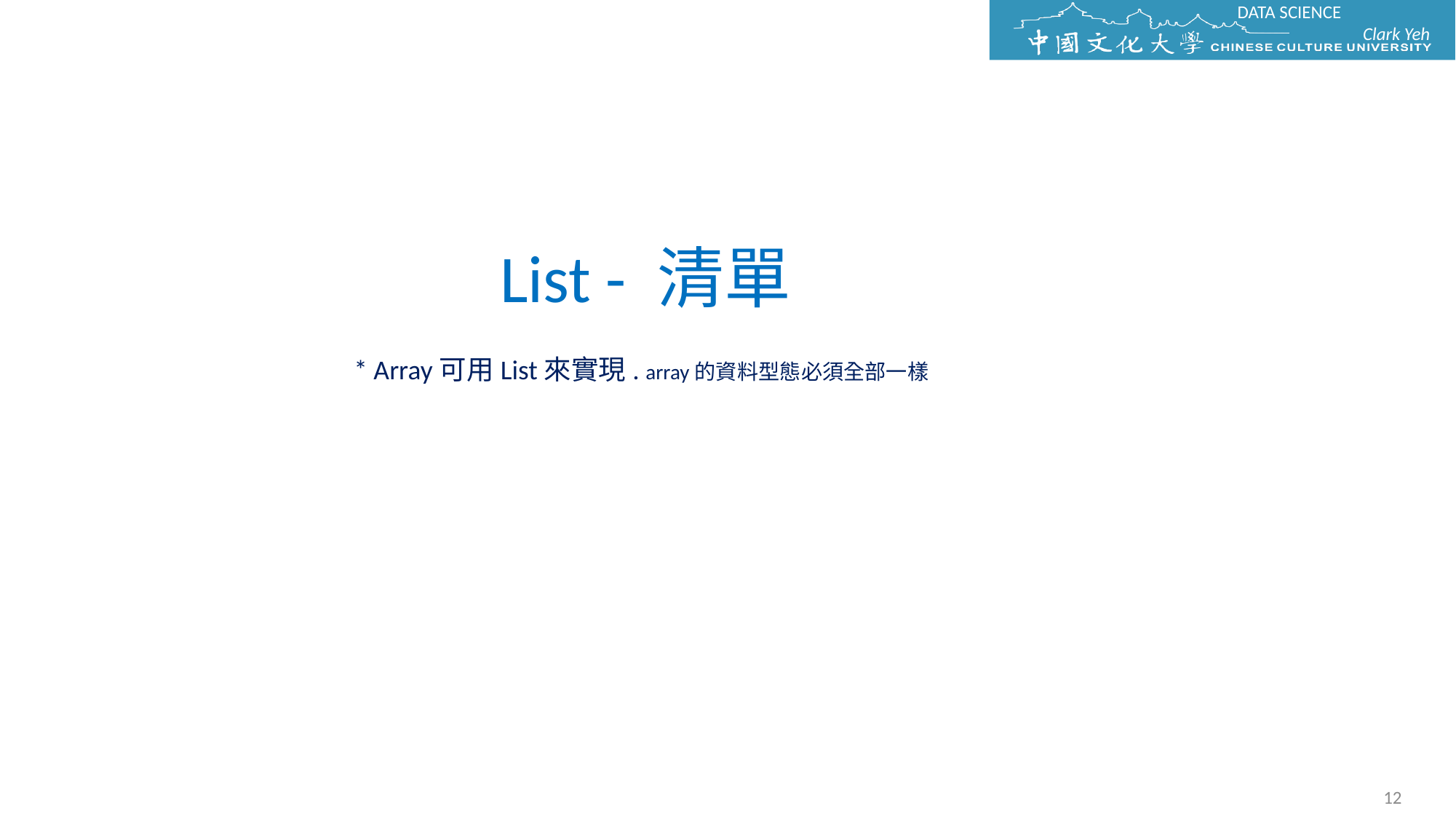

List - 清單
* Array可用List來實現. array的資料型態必須全部一樣
12